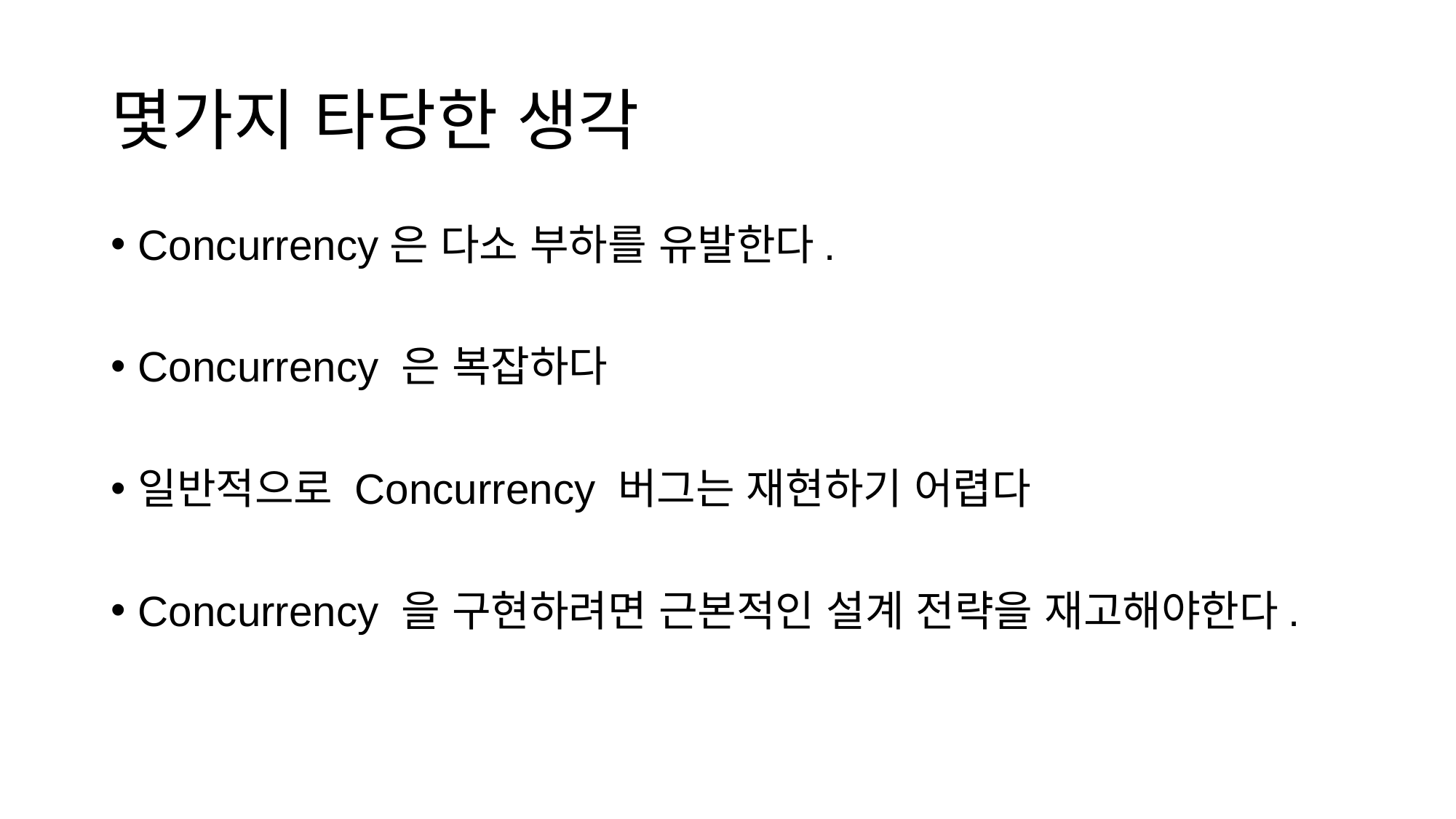

# 몇가지 타당한 생각
Concurrency은 다소 부하를 유발한다.

Concurrency 은 복잡하다

일반적으로 Concurrency 버그는 재현하기 어렵다

Concurrency 을 구현하려면 근본적인 설계 전략을 재고해야한다.